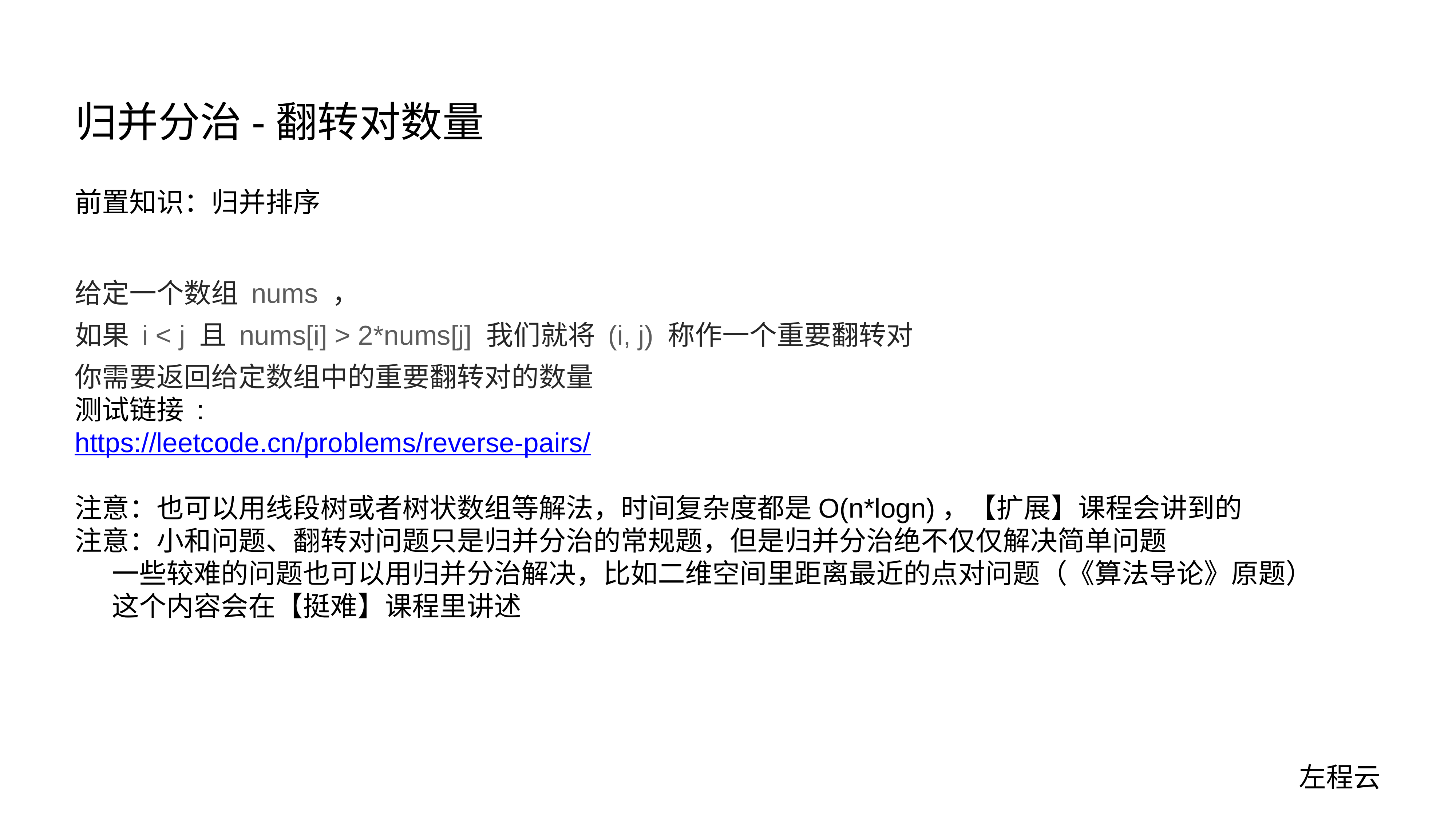

# 归并分治-翻转对数量
前置知识：归并排序
给定一个数组 nums ，
如果 i < j 且 nums[i] > 2*nums[j] 我们就将 (i, j) 称作一个重要翻转对
你需要返回给定数组中的重要翻转对的数量
测试链接 :
https://leetcode.cn/problems/reverse-pairs/

注意：也可以用线段树或者树状数组等解法，时间复杂度都是O(n*logn)，【扩展】课程会讲到的
注意：小和问题、翻转对问题只是归并分治的常规题，但是归并分治绝不仅仅解决简单问题
     一些较难的问题也可以用归并分治解决，比如二维空间里距离最近的点对问题（《算法导论》原题）
     这个内容会在【挺难】课程里讲述
左程云